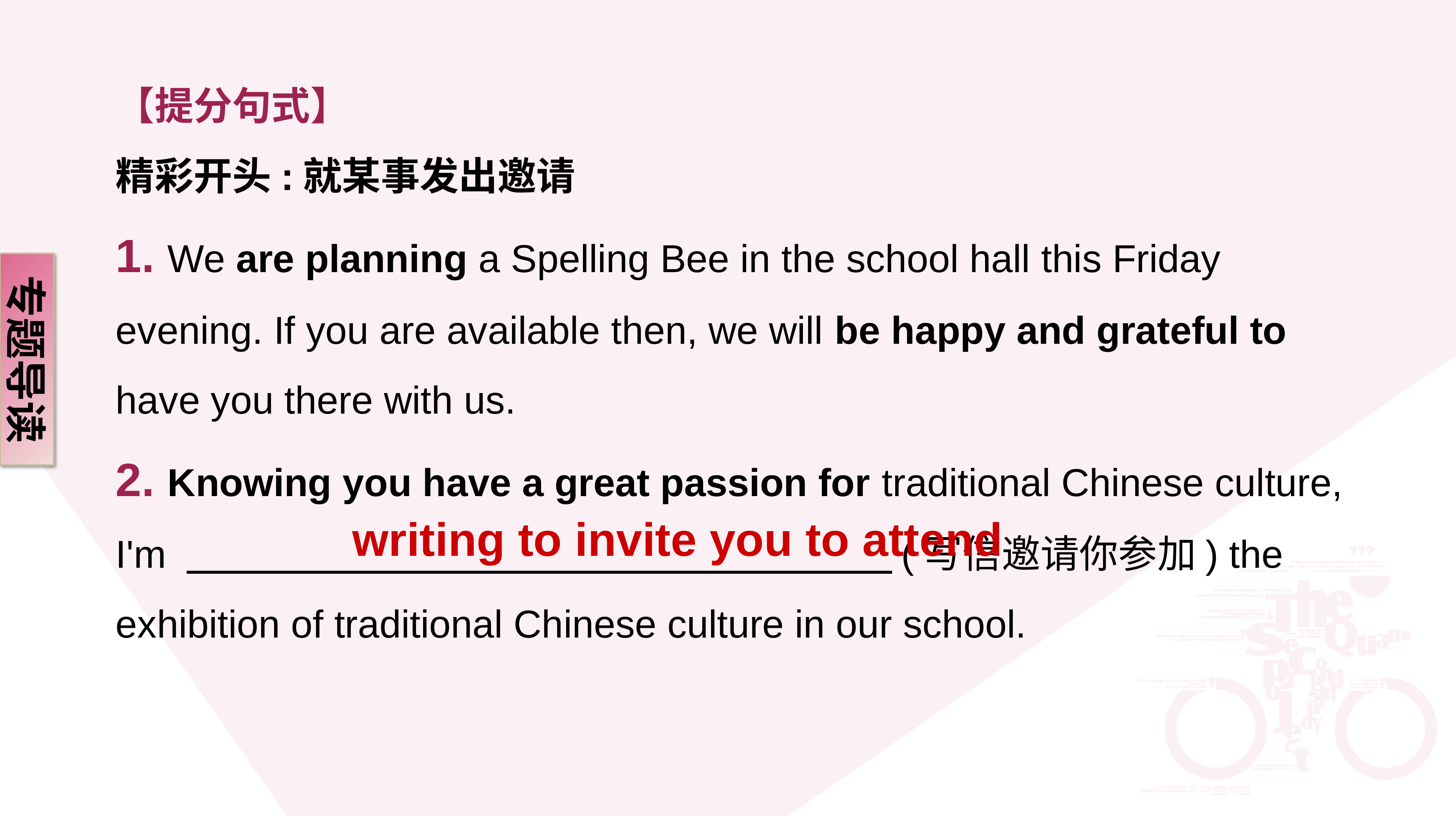

【提分句式】
精彩开头:就某事发出邀请
1. We are planning a Spelling Bee in the school hall this Friday evening. If you are available then, we will be happy and grateful to have you there with us.
2. Knowing you have a great passion for traditional Chinese culture, I'm 　　　　　              　　　　　　　　　　(写信邀请你参加) the exhibition of traditional Chinese culture in our school.
专题导读
writing to invite you to attend